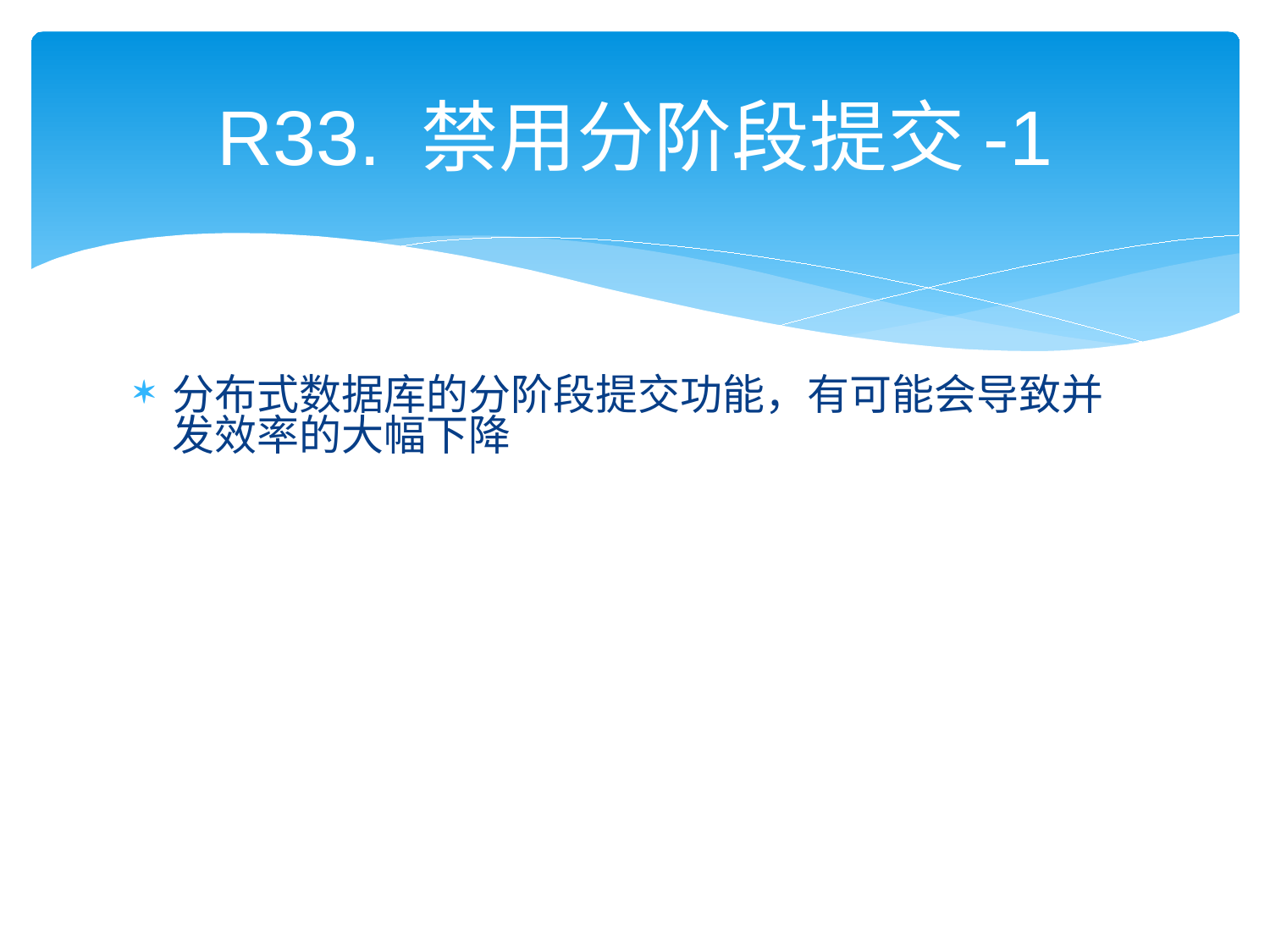

# R33. 禁用分阶段提交-1
分布式数据库的分阶段提交功能，有可能会导致并发效率的大幅下降